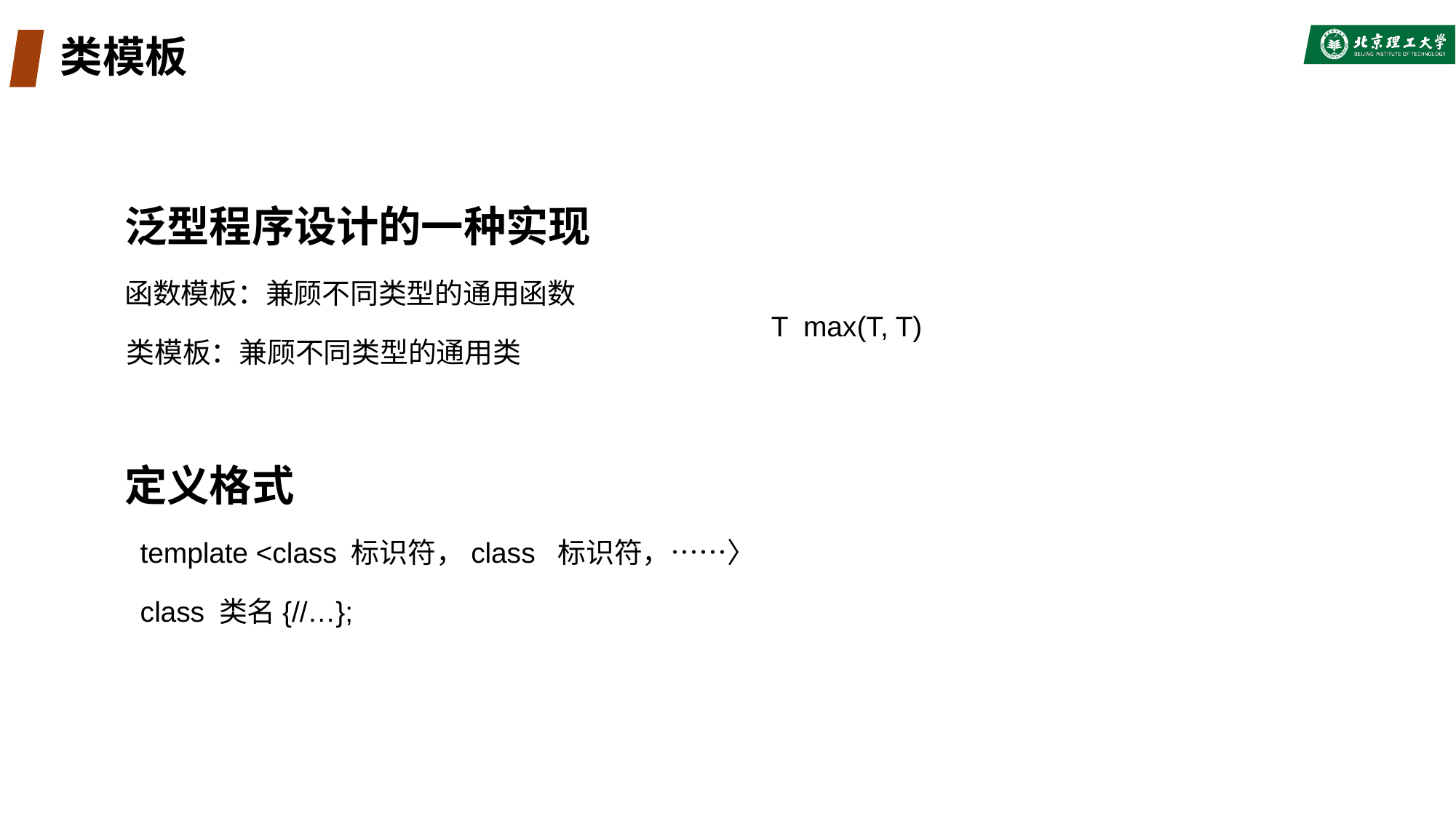

# 类模板
泛型程序设计的一种实现
函数模板：兼顾不同类型的通用函数
类模板：兼顾不同类型的通用类

定义格式
  template <class 标识符，class  标识符，……〉
  class 类名{//…};
T  max(T, T)